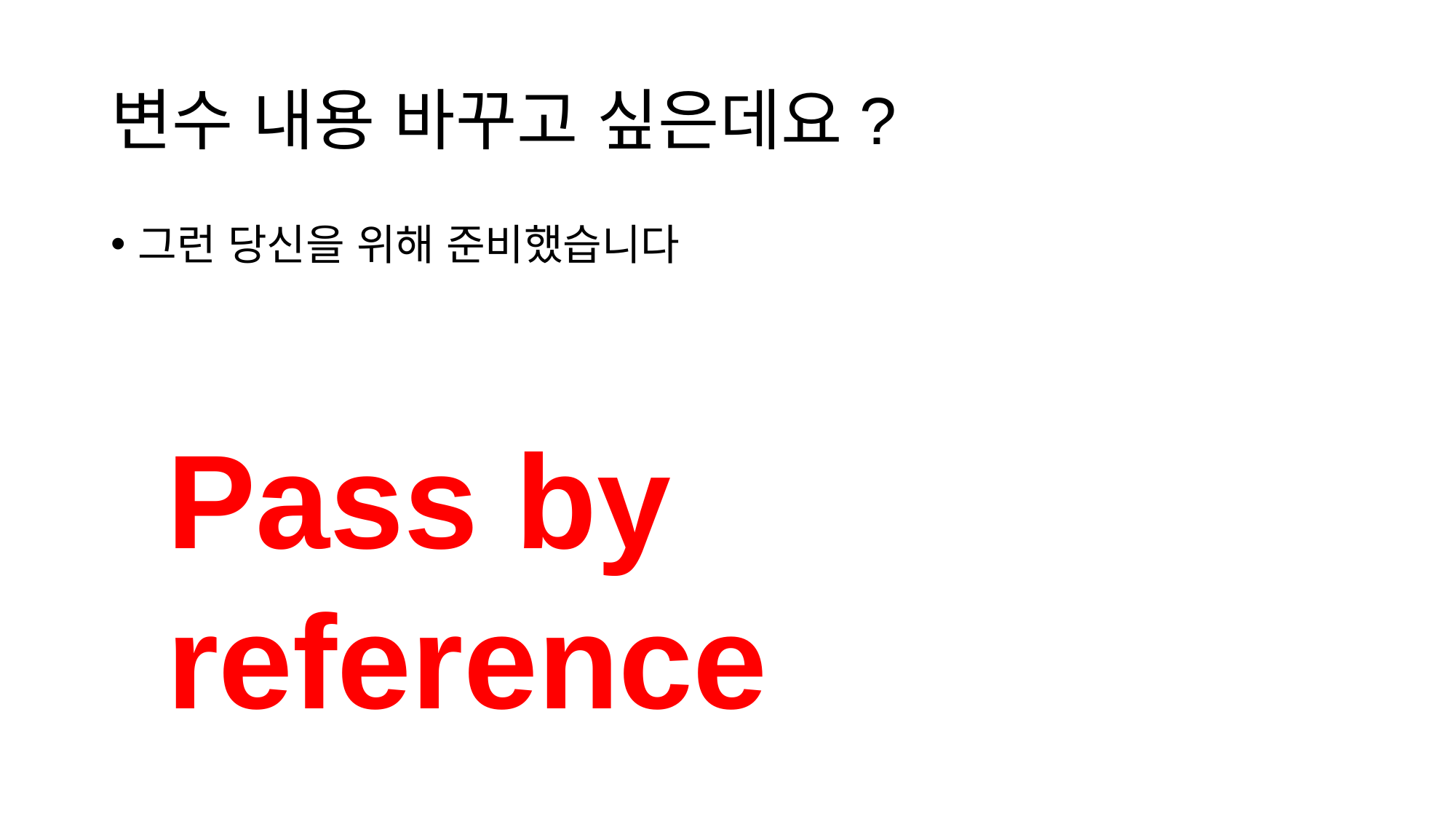

# 변수 내용 바꾸고 싶은데요?
그런 당신을 위해 준비했습니다

Pass by reference